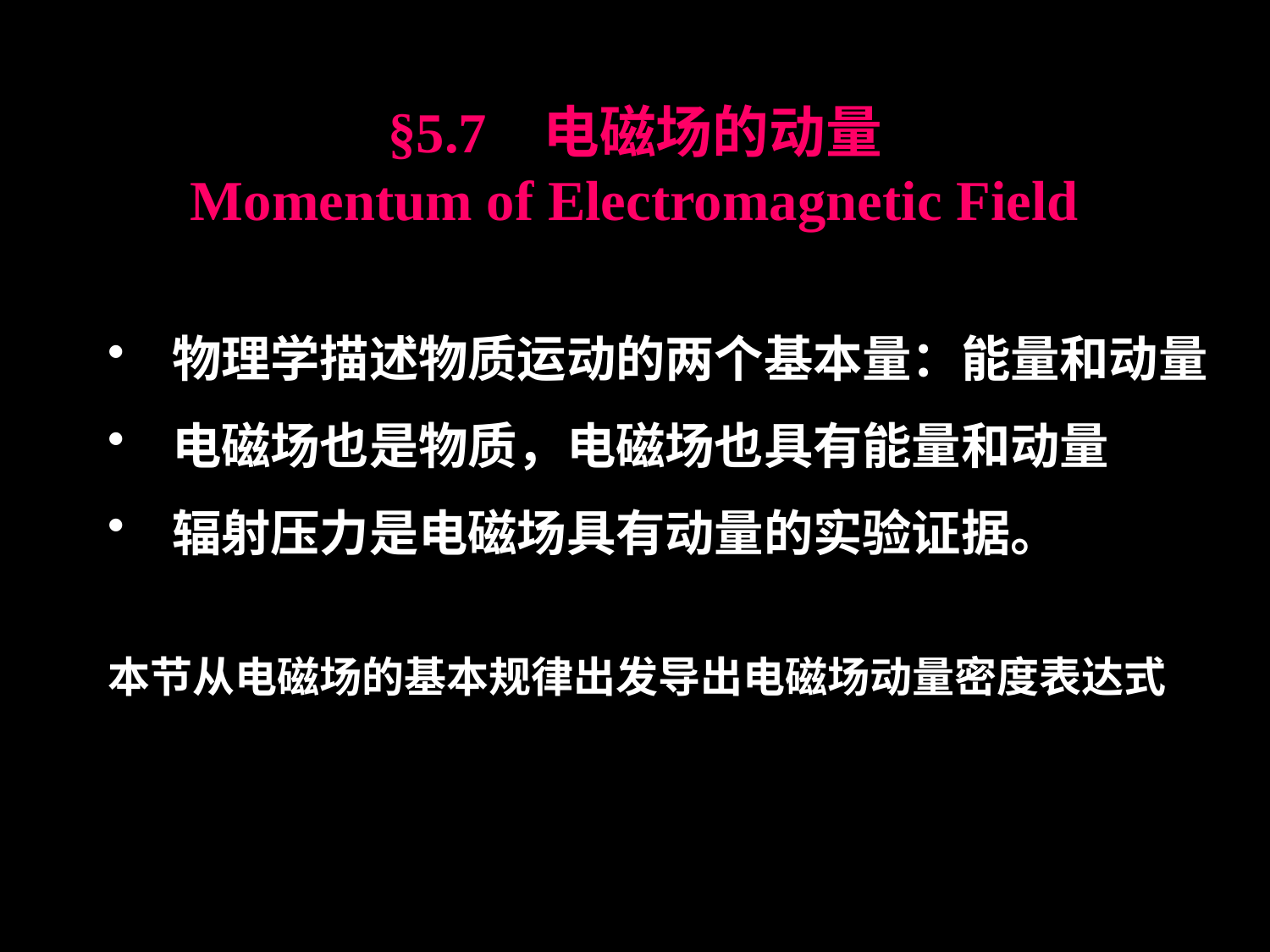

# §5.7   电磁场的动量 Momentum of Electromagnetic Field
  物理学描述物质运动的两个基本量：能量和动量
  电磁场也是物质，电磁场也具有能量和动量
  辐射压力是电磁场具有动量的实验证据。

本节从电磁场的基本规律出发导出电磁场动量密度表达式